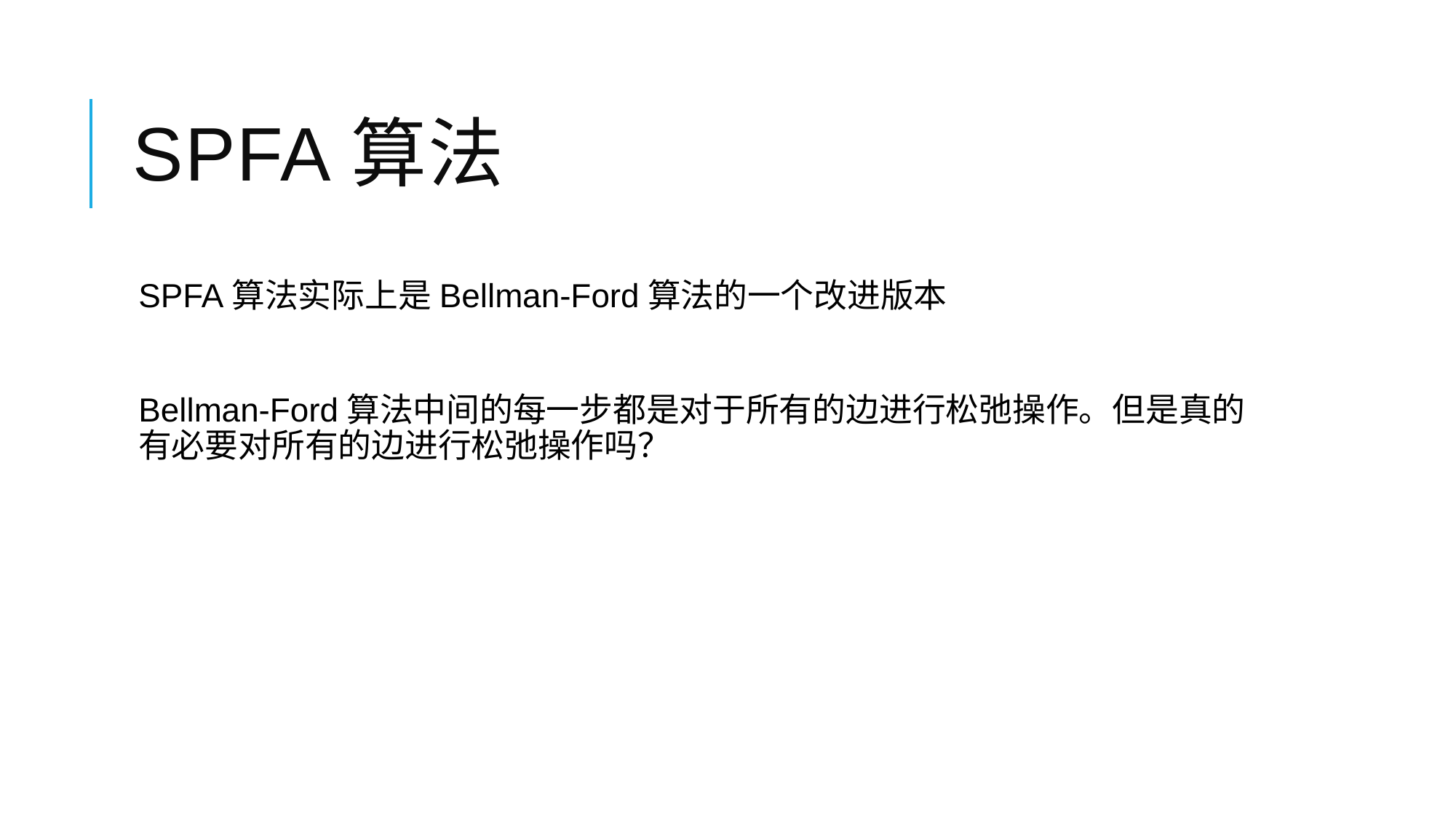

# SPFA算法
SPFA算法实际上是Bellman-Ford算法的一个改进版本

Bellman-Ford算法中间的每一步都是对于所有的边进行松弛操作。但是真的有必要对所有的边进行松弛操作吗？